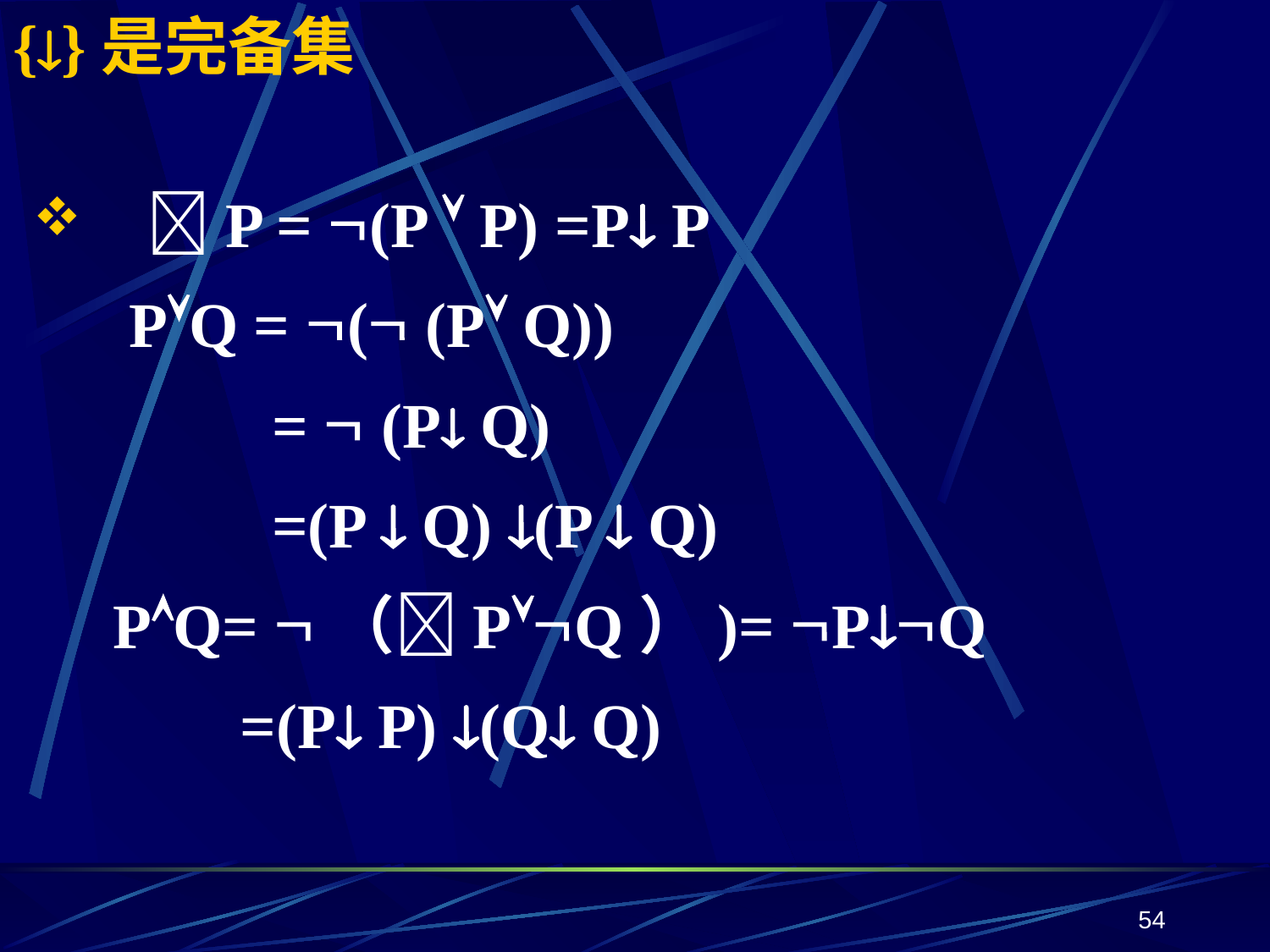

# {↓}是完备集
　¬P = ¬(P ∨ P) =P↓ P
      P∨Q = ¬(¬ (P∨ Q))
               = ¬ (P↓ Q)
               =(P ↓ Q) ↓(P ↓ Q)
     P∧Q= ¬（¬P∨¬Q）)= ¬P↓¬Q
             =(P↓ P) ↓(Q↓ Q)

54